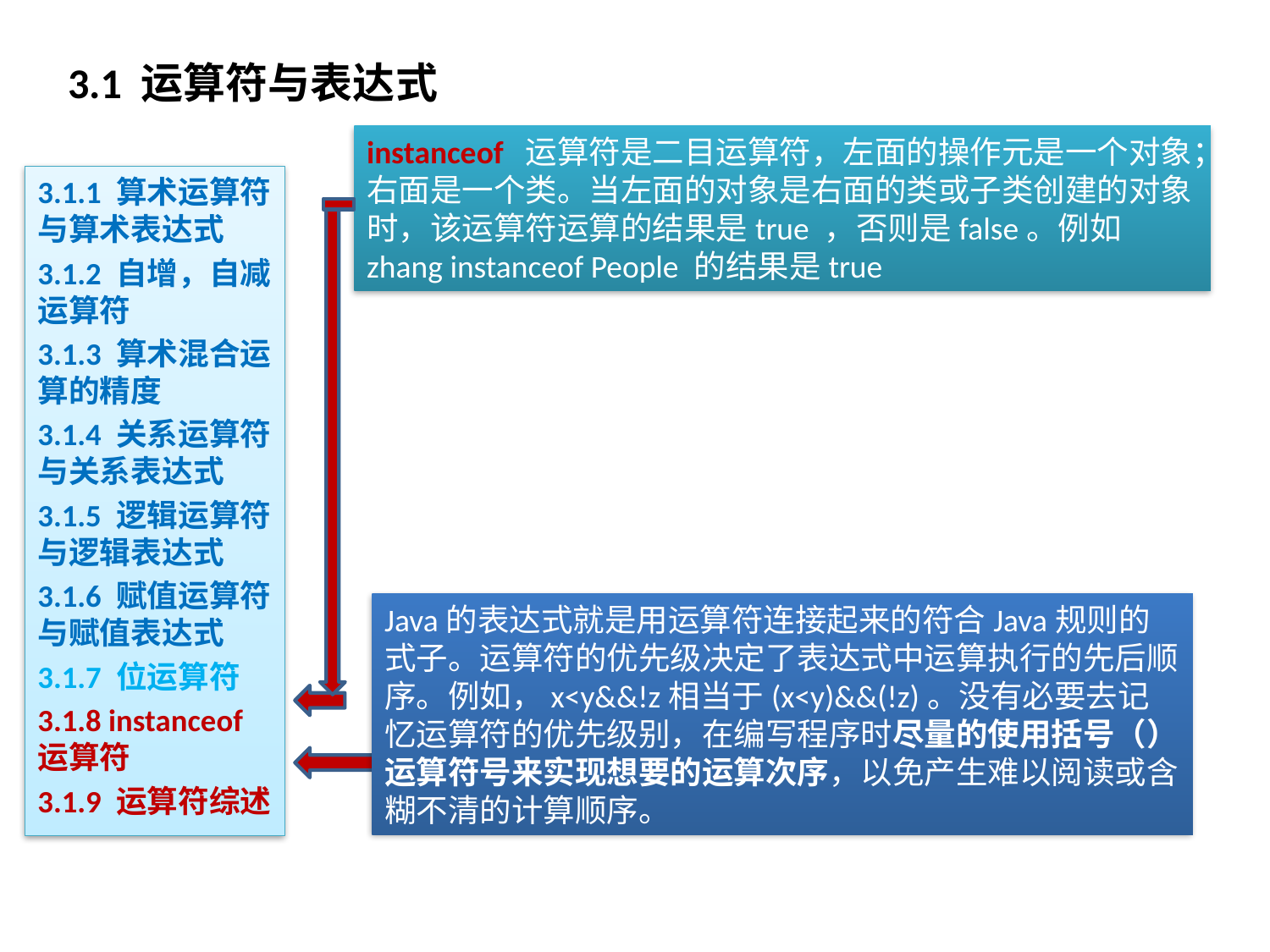

# 3.1 运算符与表达式
instanceof  运算符是二目运算符，左面的操作元是一个对象；右面是一个类。当左面的对象是右面的类或子类创建的对象时，该运算符运算的结果是true ，否则是false。例如 zhang instanceof People 的结果是true
3.1.1 算术运算符与算术表达式
3.1.2 自增，自减运算符
3.1.3 算术混合运算的精度
3.1.4 关系运算符与关系表达式
3.1.5 逻辑运算符与逻辑表达式
3.1.6 赋值运算符与赋值表达式
3.1.7 位运算符
3.1.8 instanceof 运算符
3.1.9 运算符综述

Java的表达式就是用运算符连接起来的符合Java规则的式子。运算符的优先级决定了表达式中运算执行的先后顺序。例如，x<y&&!z相当于(x<y)&&(!z)。没有必要去记忆运算符的优先级别，在编写程序时尽量的使用括号（）运算符号来实现想要的运算次序，以免产生难以阅读或含糊不清的计算顺序。